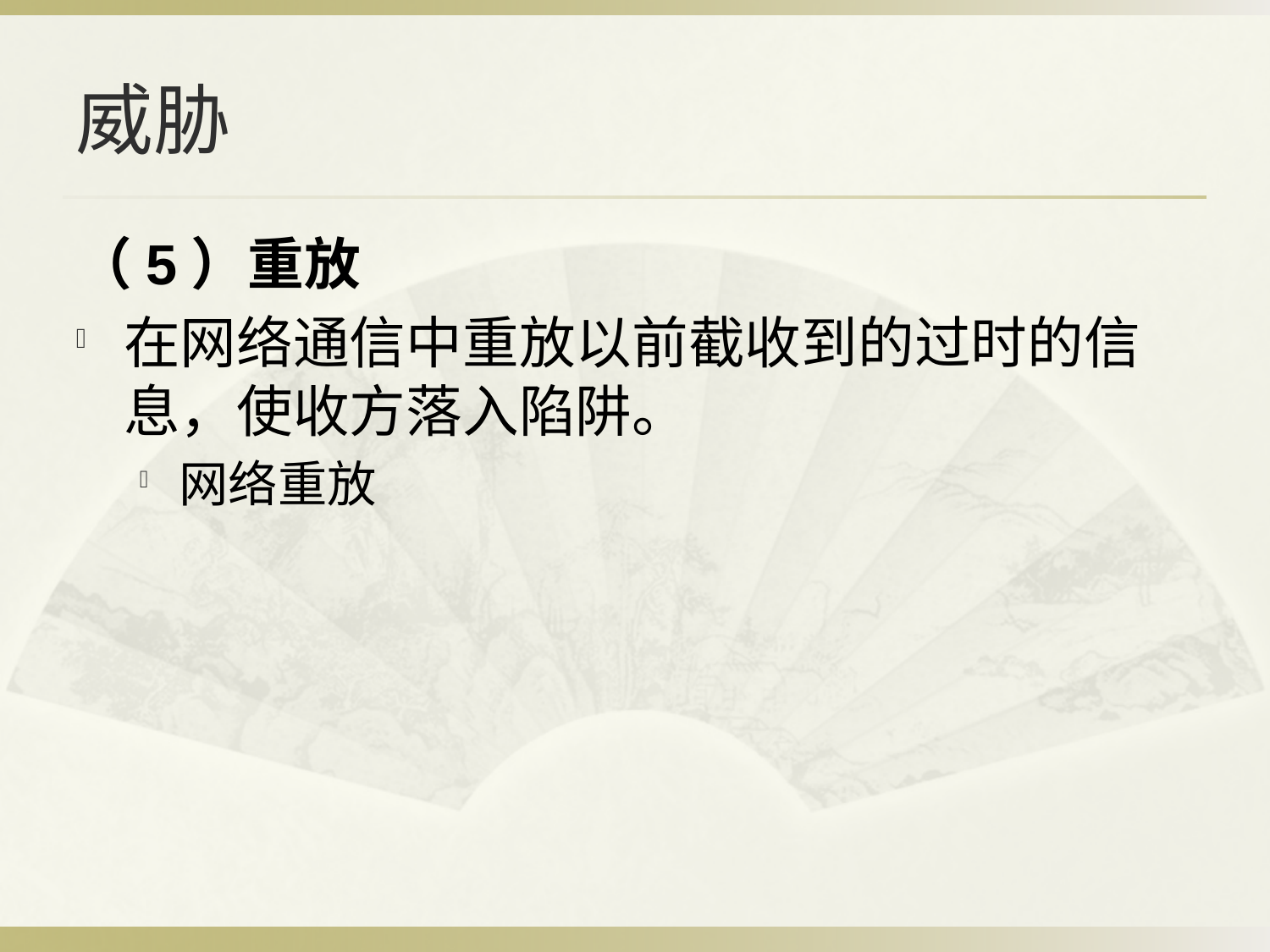

# 威胁
（5）重放
在网络通信中重放以前截收到的过时的信息，使收方落入陷阱。
网络重放